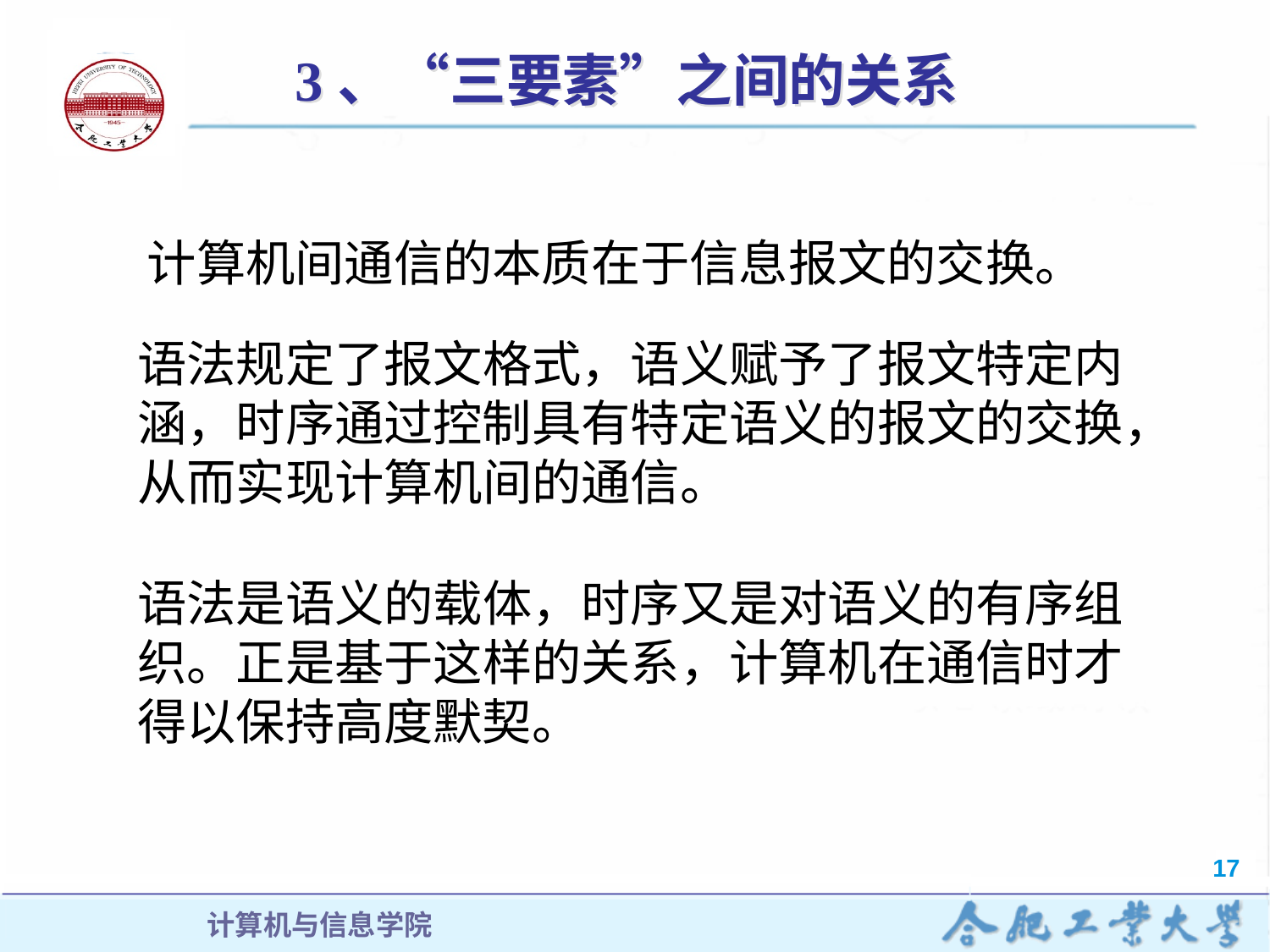

# 3、“三要素”之间的关系
计算机间通信的本质在于信息报文的交换。
语法规定了报文格式，语义赋予了报文特定内涵，时序通过控制具有特定语义的报文的交换，从而实现计算机间的通信。
语法是语义的载体，时序又是对语义的有序组织。正是基于这样的关系，计算机在通信时才得以保持高度默契。